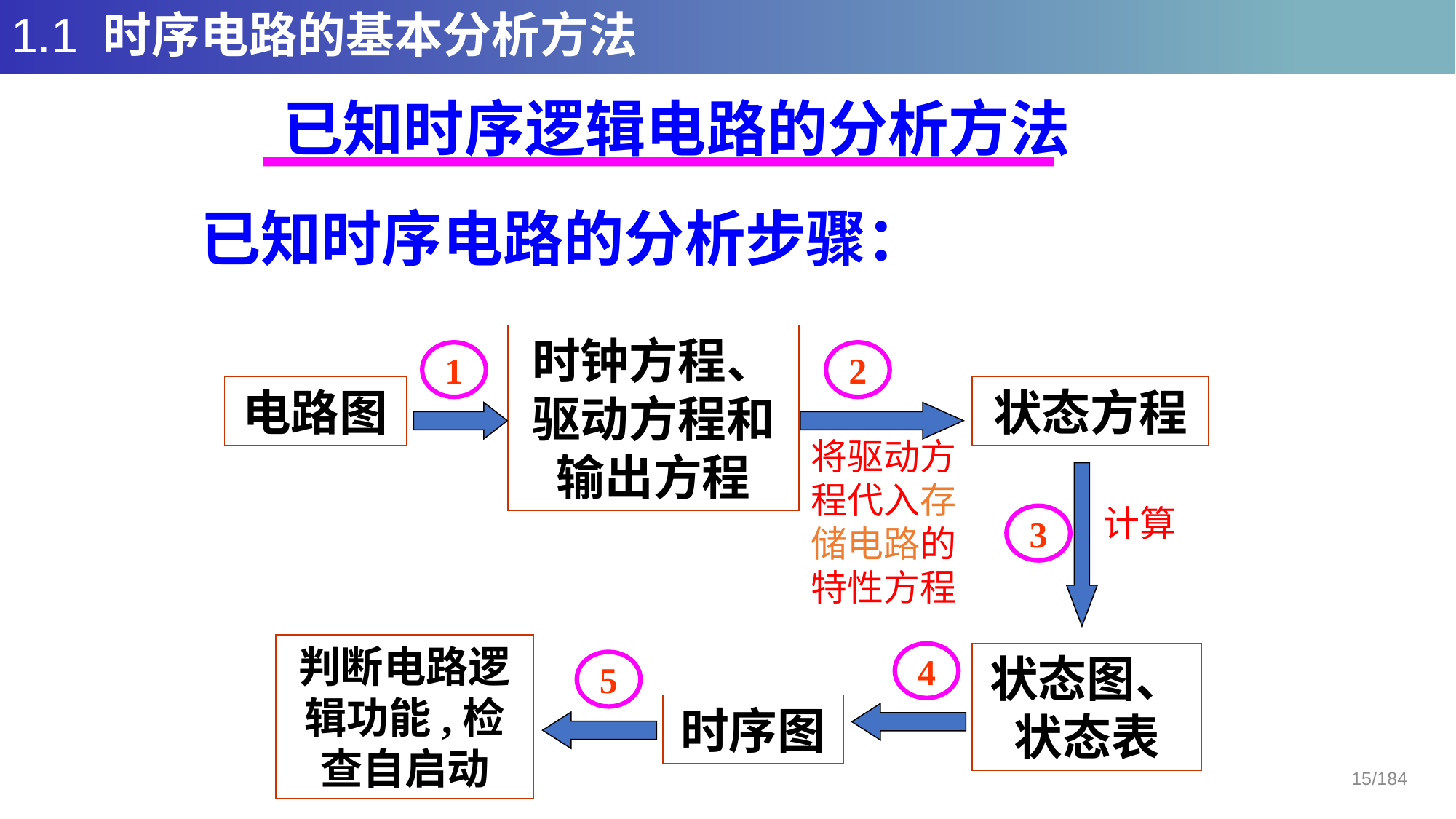

# 1.1 时序电路的基本分析方法
已知时序逻辑电路的分析方法

已知时序电路的分析步骤：
时钟方程、驱动方程和输出方程
1
2
将驱动方程代入存储电路的特性方程
电路图
状态方程

计算
3
判断电路逻辑功能,检查自启动
4
状态图、状态表
5
时序图

15/184